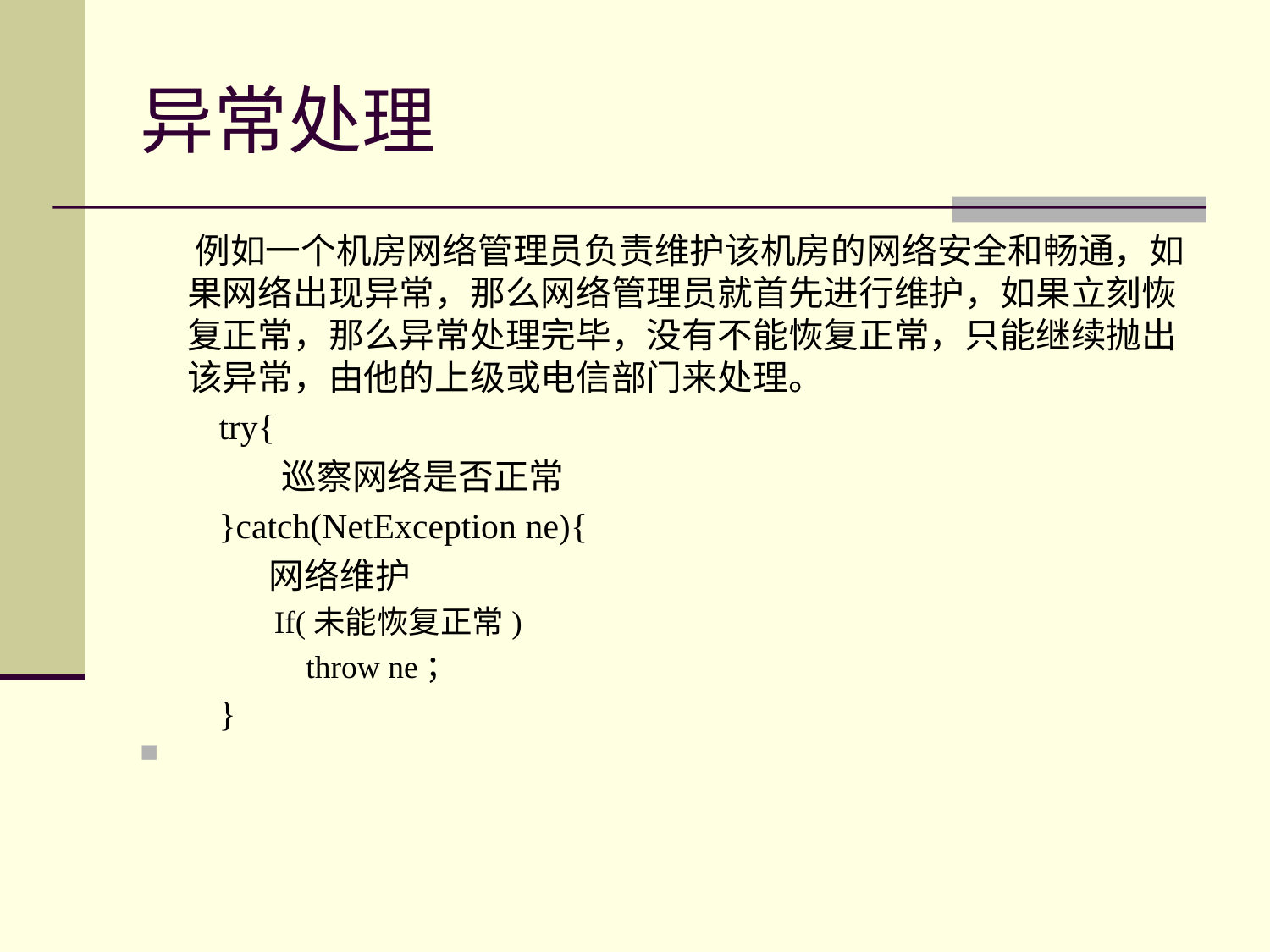

# 异常处理
      例如一个机房网络管理员负责维护该机房的网络安全和畅通，如果网络出现异常，那么网络管理员就首先进行维护，如果立刻恢复正常，那么异常处理完毕，没有不能恢复正常，只能继续抛出该异常，由他的上级或电信部门来处理。
　　try{
    　　    巡察网络是否正常
　　}catch(NetException ne){
　　　   网络维护
　　If(未能恢复正常)
　　　throw ne；
　　}